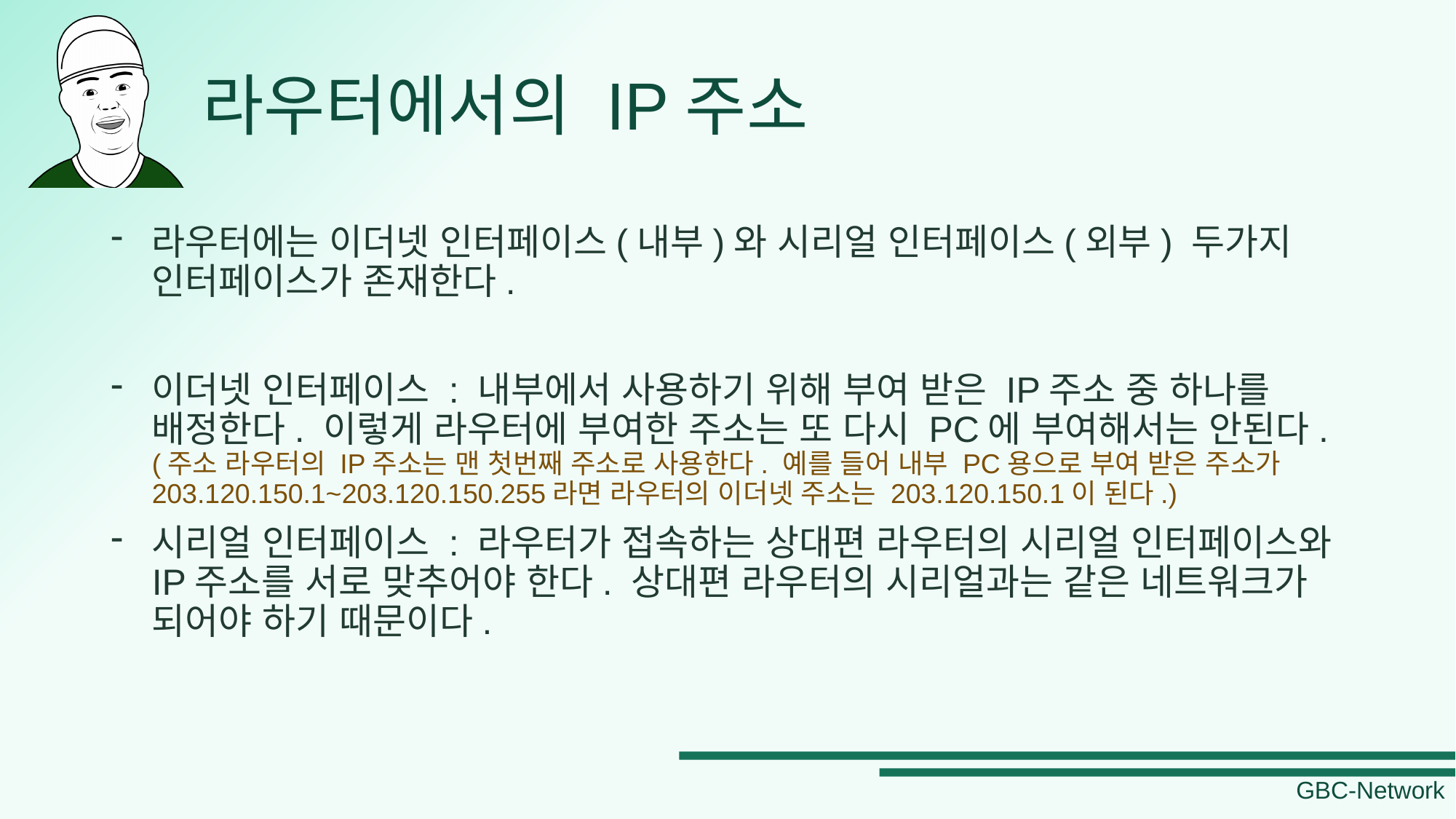

# 라우터에서의 IP주소
라우터에는 이더넷 인터페이스(내부)와 시리얼 인터페이스(외부) 두가지 인터페이스가 존재한다.

이더넷 인터페이스 : 내부에서 사용하기 위해 부여 받은 IP주소 중 하나를 배정한다. 이렇게 라우터에 부여한 주소는 또 다시 PC에 부여해서는 안된다.
(주소 라우터의 IP주소는 맨 첫번째 주소로 사용한다. 예를 들어 내부 PC용으로 부여 받은 주소가 203.120.150.1~203.120.150.255라면 라우터의 이더넷 주소는 203.120.150.1이 된다.)
시리얼 인터페이스 : 라우터가 접속하는 상대편 라우터의 시리얼 인터페이스와 IP주소를 서로 맞추어야 한다. 상대편 라우터의 시리얼과는 같은 네트워크가 되어야 하기 때문이다.